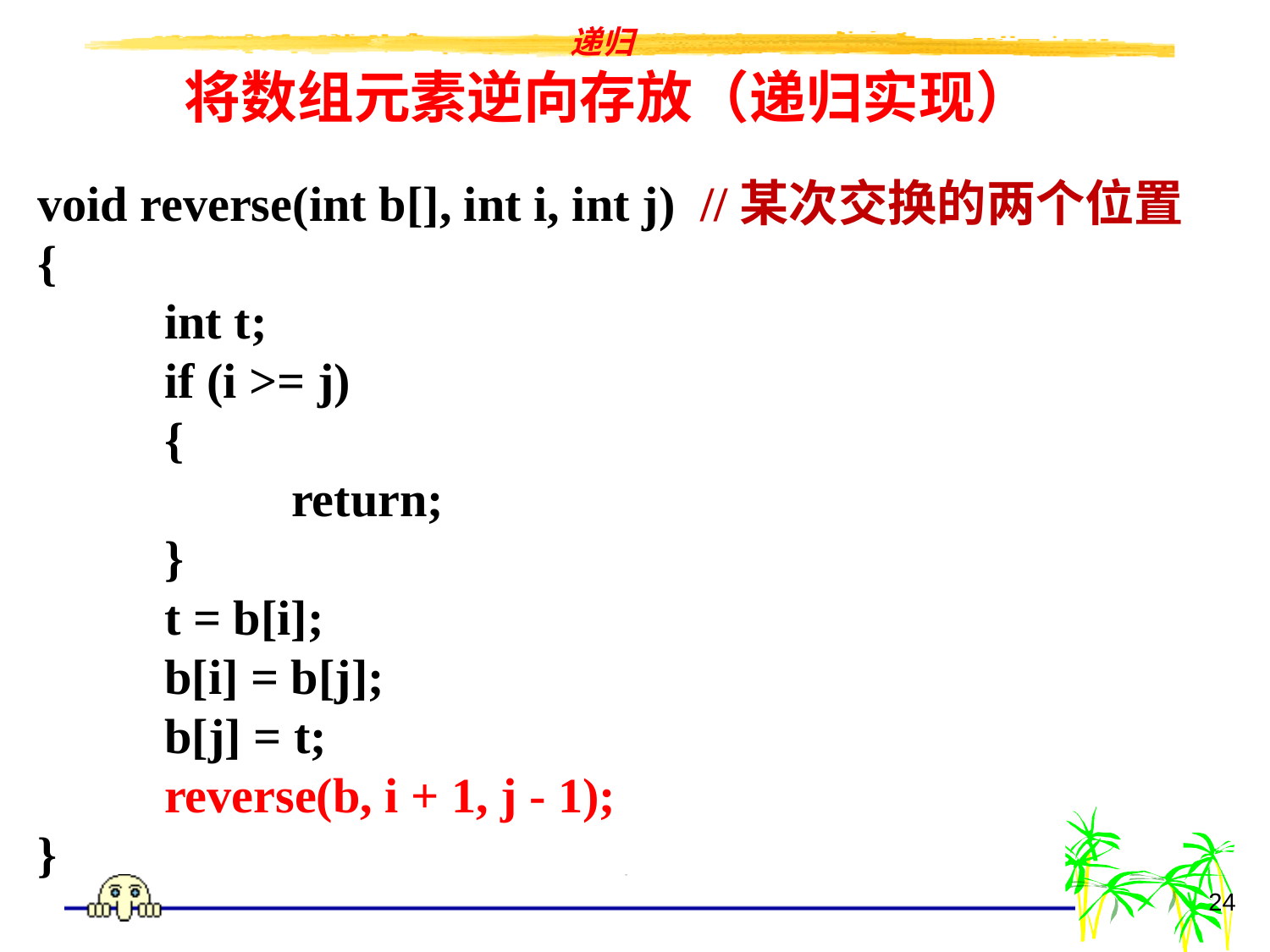

# 将数组元素逆向存放（递归实现）
void reverse(int b[], int i, int j)  //某次交换的两个位置
{
	int t;
	if (i >= j)
	{
		return;
	}
	t = b[i];
	b[i] = b[j];
	b[j] = t;
	reverse(b, i + 1, j - 1);
}
24